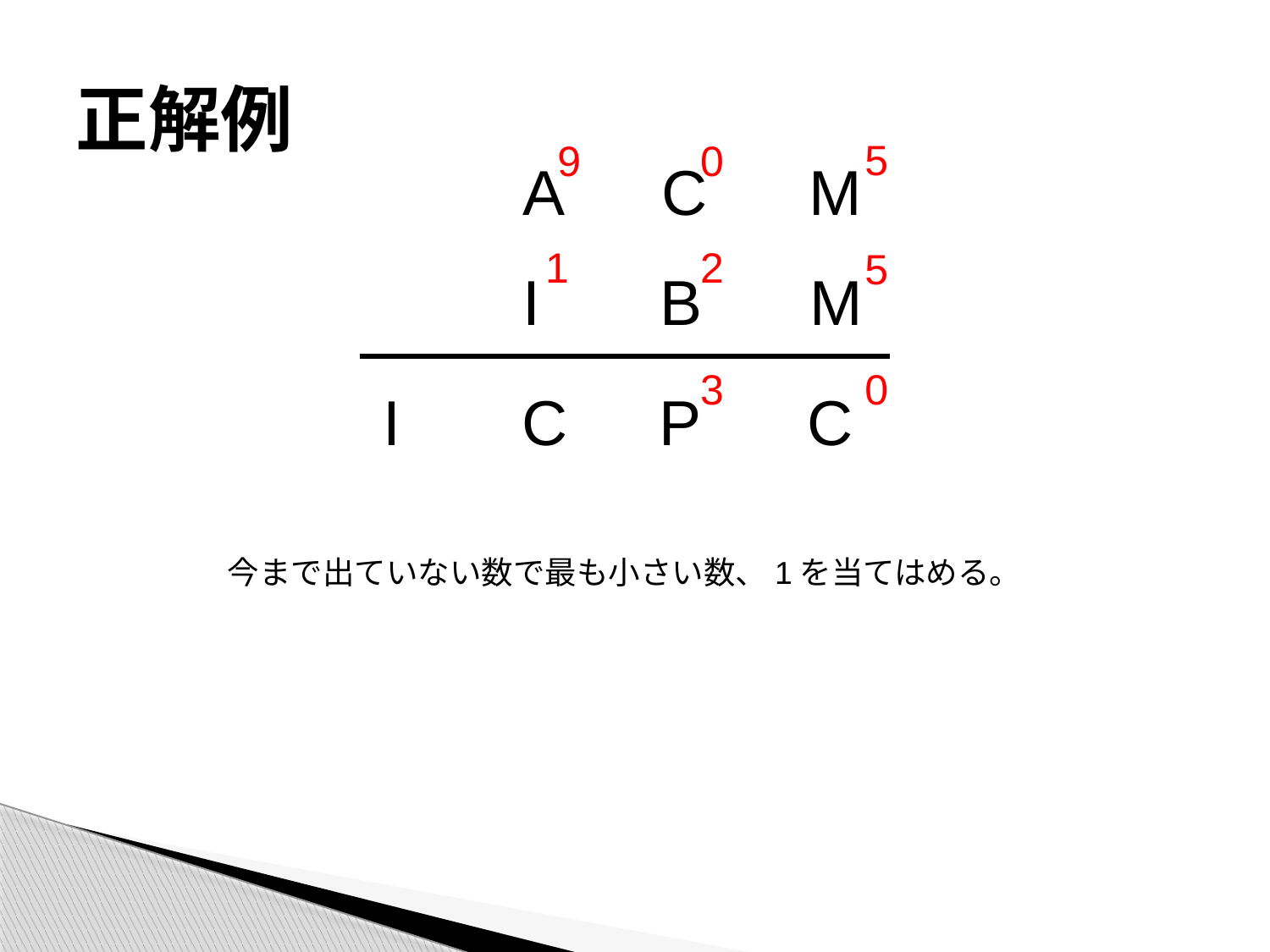

# 正解例
5
9
0
A
C
M
1
2
5
I
B
M
3
0
I
C
P
C
今まで出ていない数で最も小さい数、1を当てはめる。